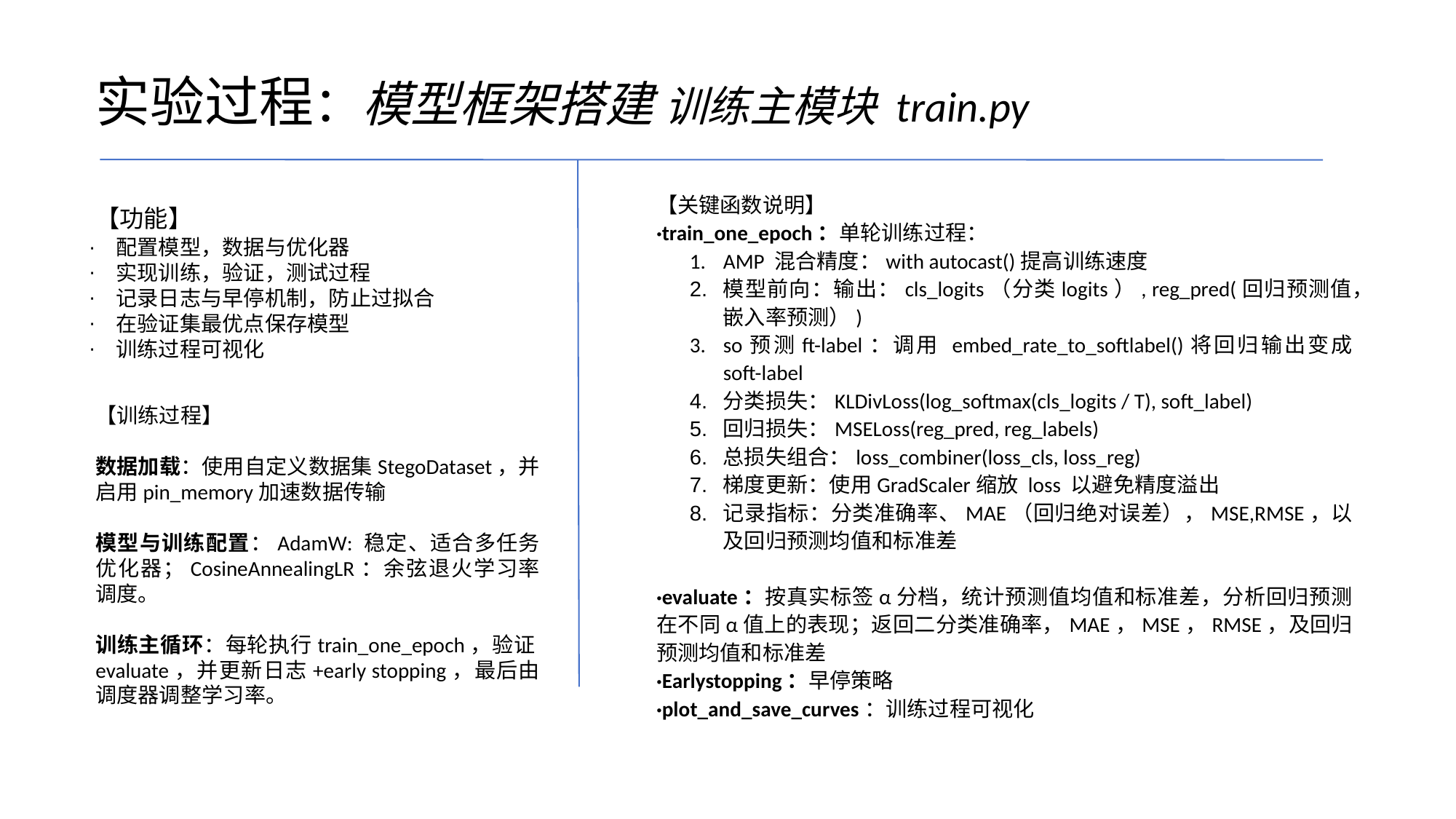

# 实验过程：模型框架搭建 训练主模块 train.py
【功能】

【关键函数说明】
·train_one_epoch：单轮训练过程：
AMP 混合精度：with autocast()提高训练速度
模型前向：输出：cls_logits（分类logits）, reg_pred(回归预测值，嵌入率预测）)
so预测ft-label：调用 embed_rate_to_softlabel()将回归输出变成 soft-label
分类损失：KLDivLoss(log_softmax(cls_logits / T), soft_label)
回归损失：MSELoss(reg_pred, reg_labels)
总损失组合：loss_combiner(loss_cls, loss_reg)
梯度更新：使用GradScaler缩放 loss 以避免精度溢出
记录指标：分类准确率、MAE（回归绝对误差），MSE,RMSE，以及回归预测均值和标准差

·evaluate：按真实标签α分档，统计预测值均值和标准差，分析回归预测在不同α值上的表现；返回二分类准确率，MAE，MSE，RMSE，及回归预测均值和标准差
·Earlystopping：早停策略
·plot_and_save_curves：训练过程可视化
配置模型，数据与优化器
实现训练，验证，测试过程
记录日志与早停机制，防止过拟合
在验证集最优点保存模型
训练过程可视化
【训练过程】

数据加载：使用自定义数据集StegoDataset，并启用pin_memory加速数据传输

模型与训练配置：AdamW: 稳定、适合多任务优化器；CosineAnnealingLR：余弦退火学习率调度。

训练主循环：每轮执行train_one_epoch，验证evaluate，并更新日志+early stopping，最后由调度器调整学习率。